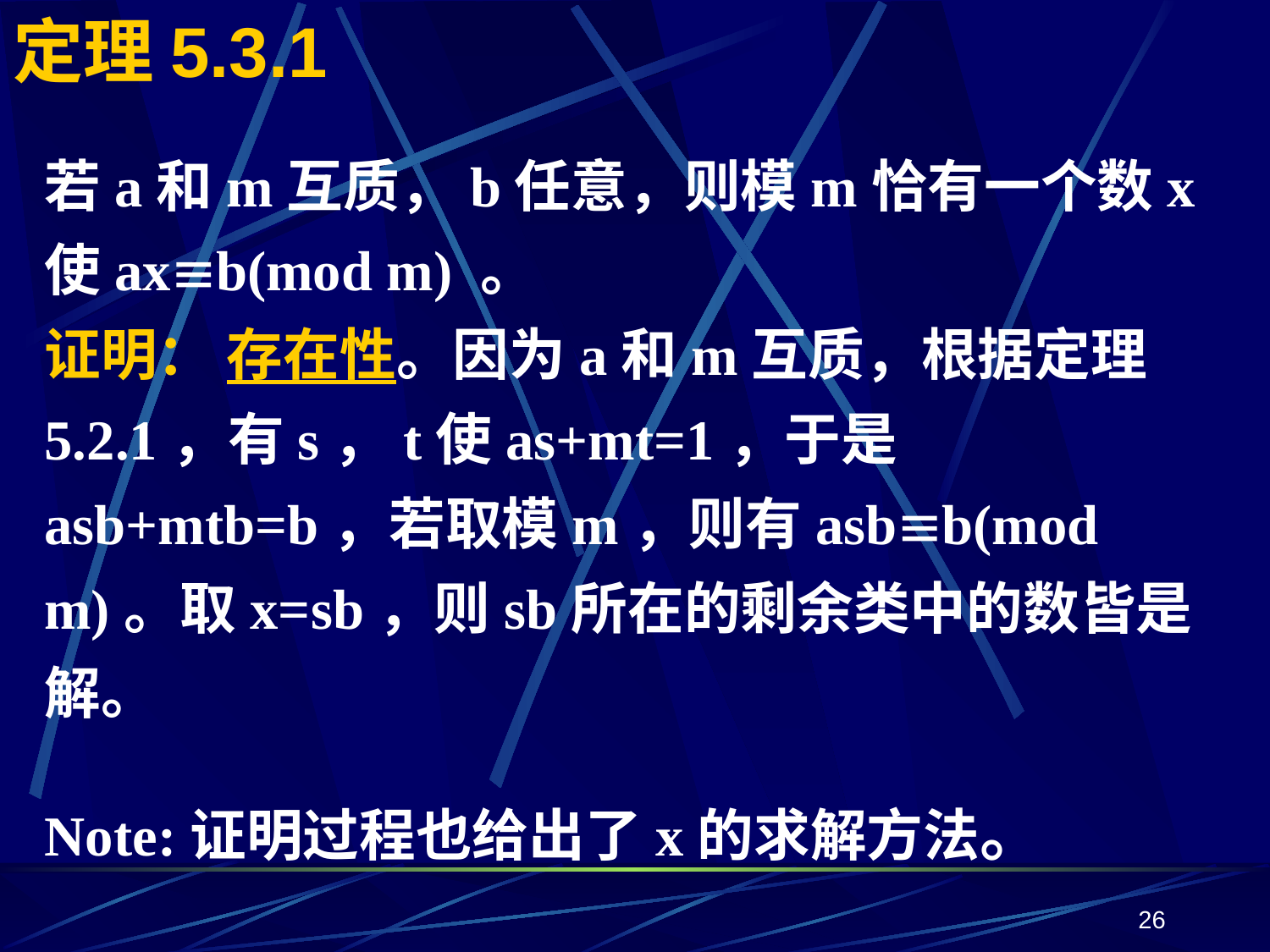

# 定理5.3.1
若a和m互质，b任意，则模m恰有一个数x使ax≡b(mod m) 。
证明： 存在性。因为a和m互质，根据定理5.2.1，有s，t使as+mt=1，于是asb+mtb=b，若取模m，则有asb≡b(mod m)。取x=sb，则sb所在的剩余类中的数皆是解。

Note:证明过程也给出了x的求解方法。

26